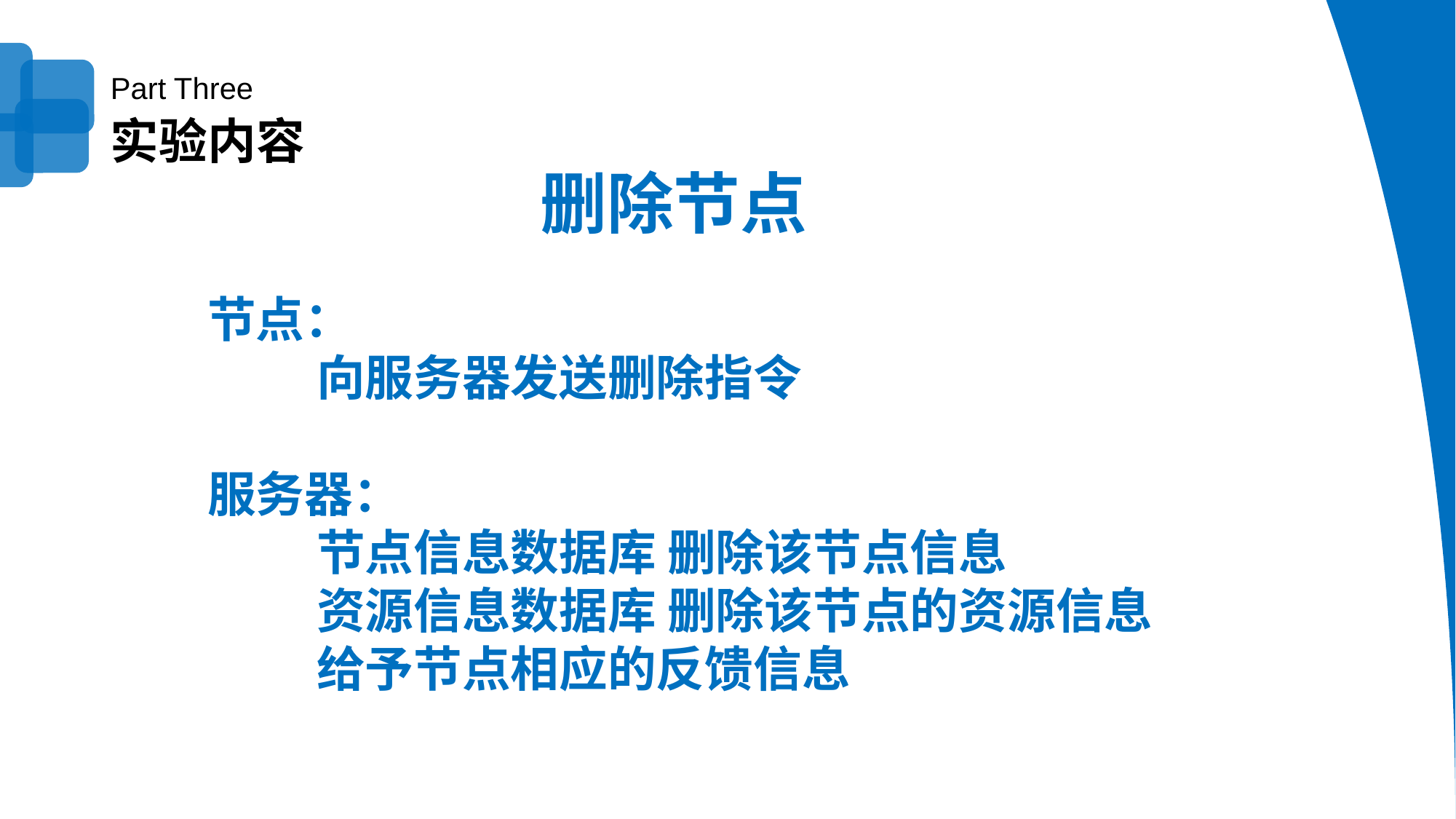

Part Three
实验内容
删除节点
节点：
	向服务器发送删除指令

服务器：
    	节点信息数据库 删除该节点信息
	资源信息数据库 删除该节点的资源信息
	给予节点相应的反馈信息